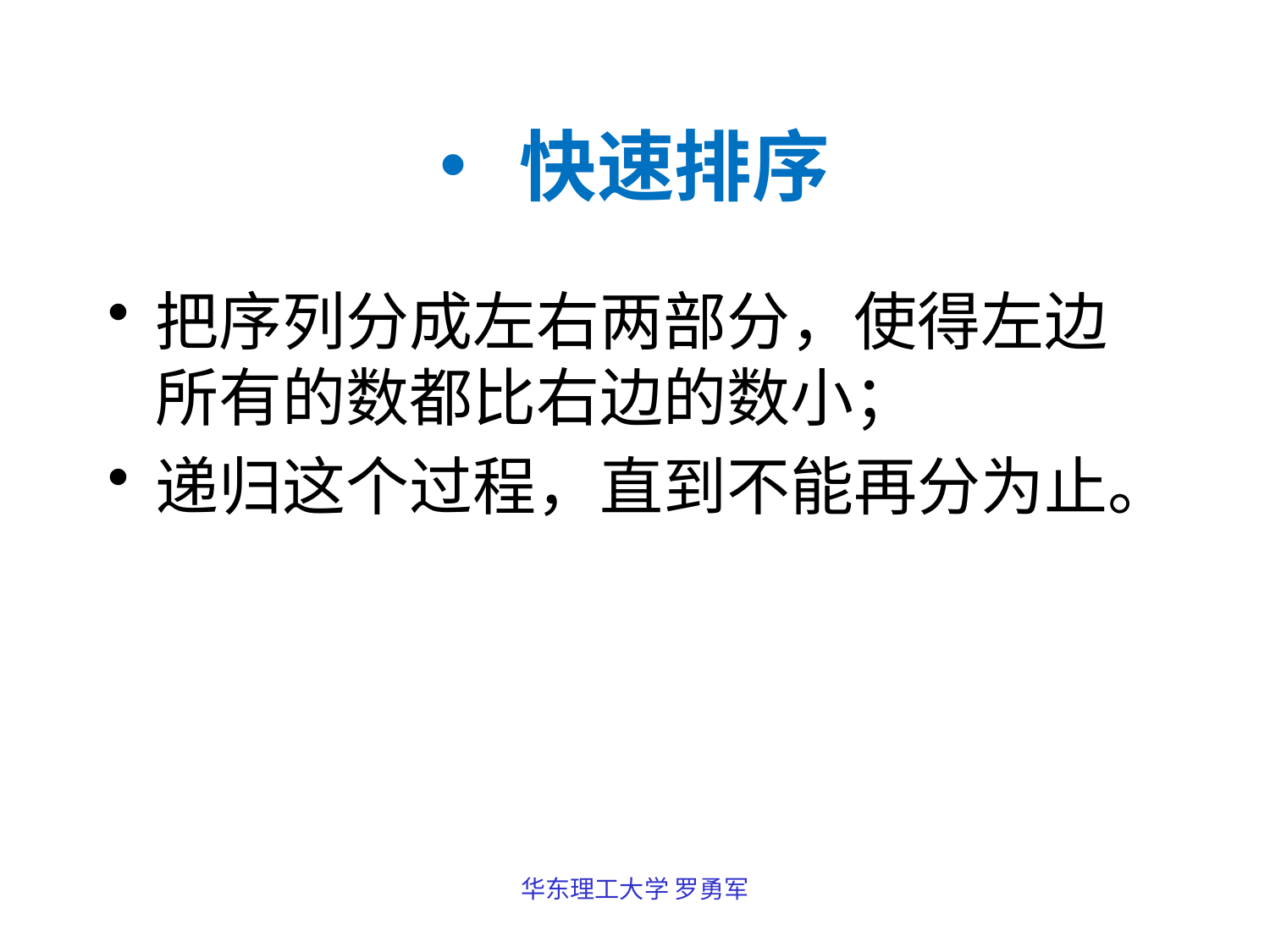

# 快速排序
把序列分成左右两部分，使得左边所有的数都比右边的数小；
递归这个过程，直到不能再分为止。

华东理工大学 罗勇军